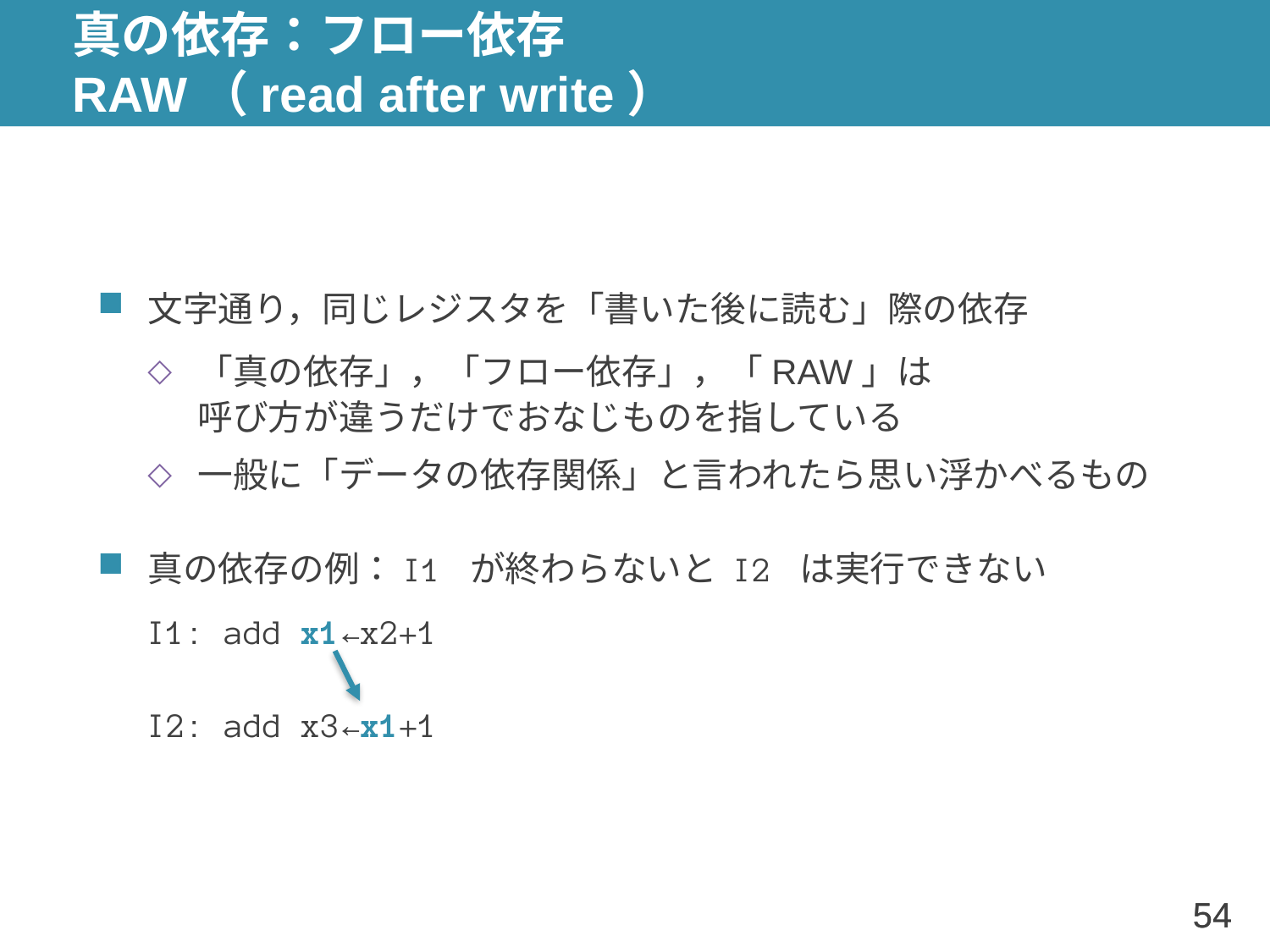

# 真の依存：フロー依存 RAW（read after write）
文字通り，同じレジスタを「書いた後に読む」際の依存
「真の依存」，「フロー依存」，「RAW」は
呼び方が違うだけでおなじものを指している
一般に「データの依存関係」と言われたら思い浮かべるもの
真の依存の例：I1 が終わらないと I2 は実行できない
I1: add x1←x2+1
I2: add x3←x1+1